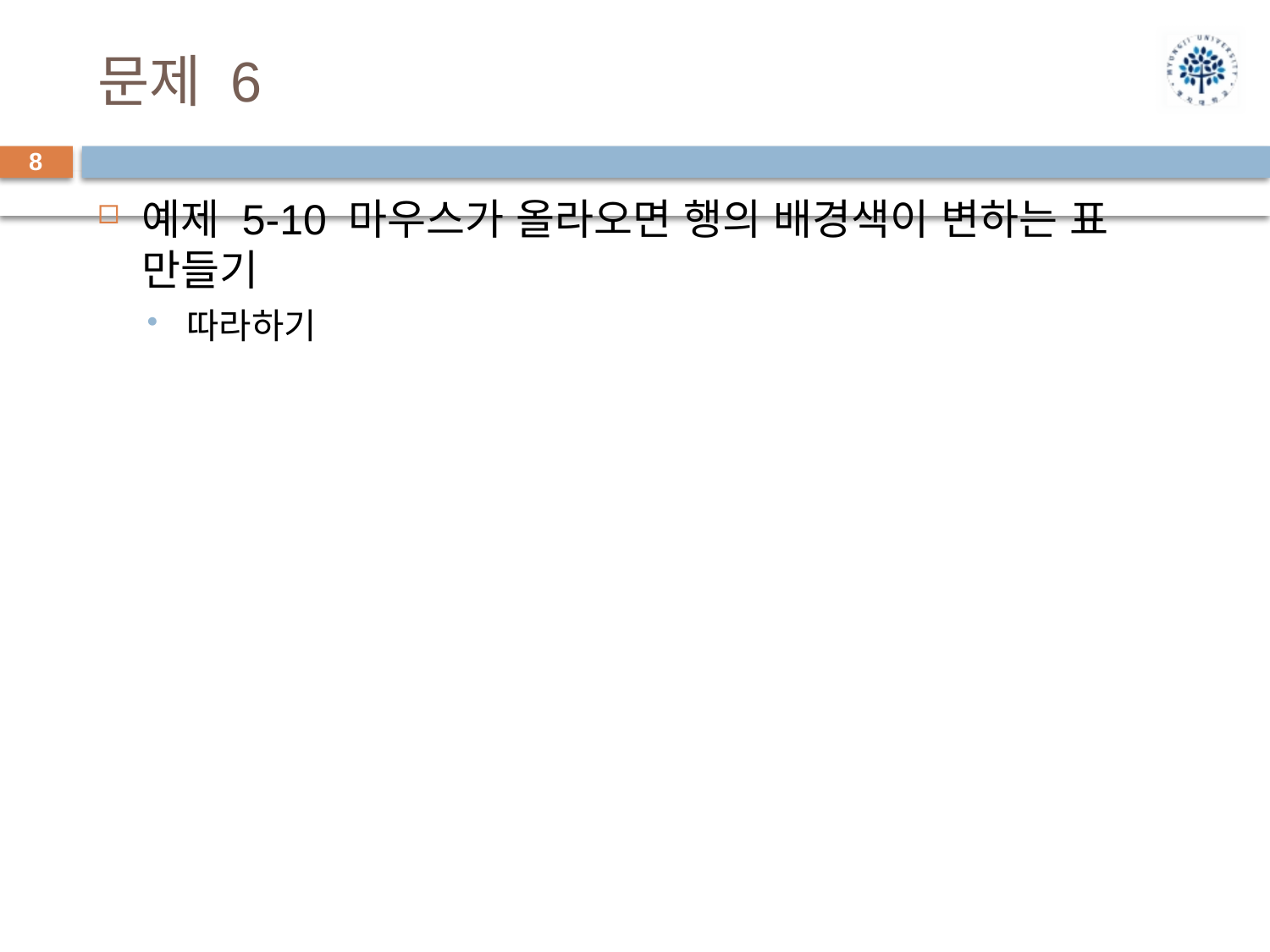

# 문제 6
8
예제 5-10 마우스가 올라오면 행의 배경색이 변하는 표 만들기
따라하기